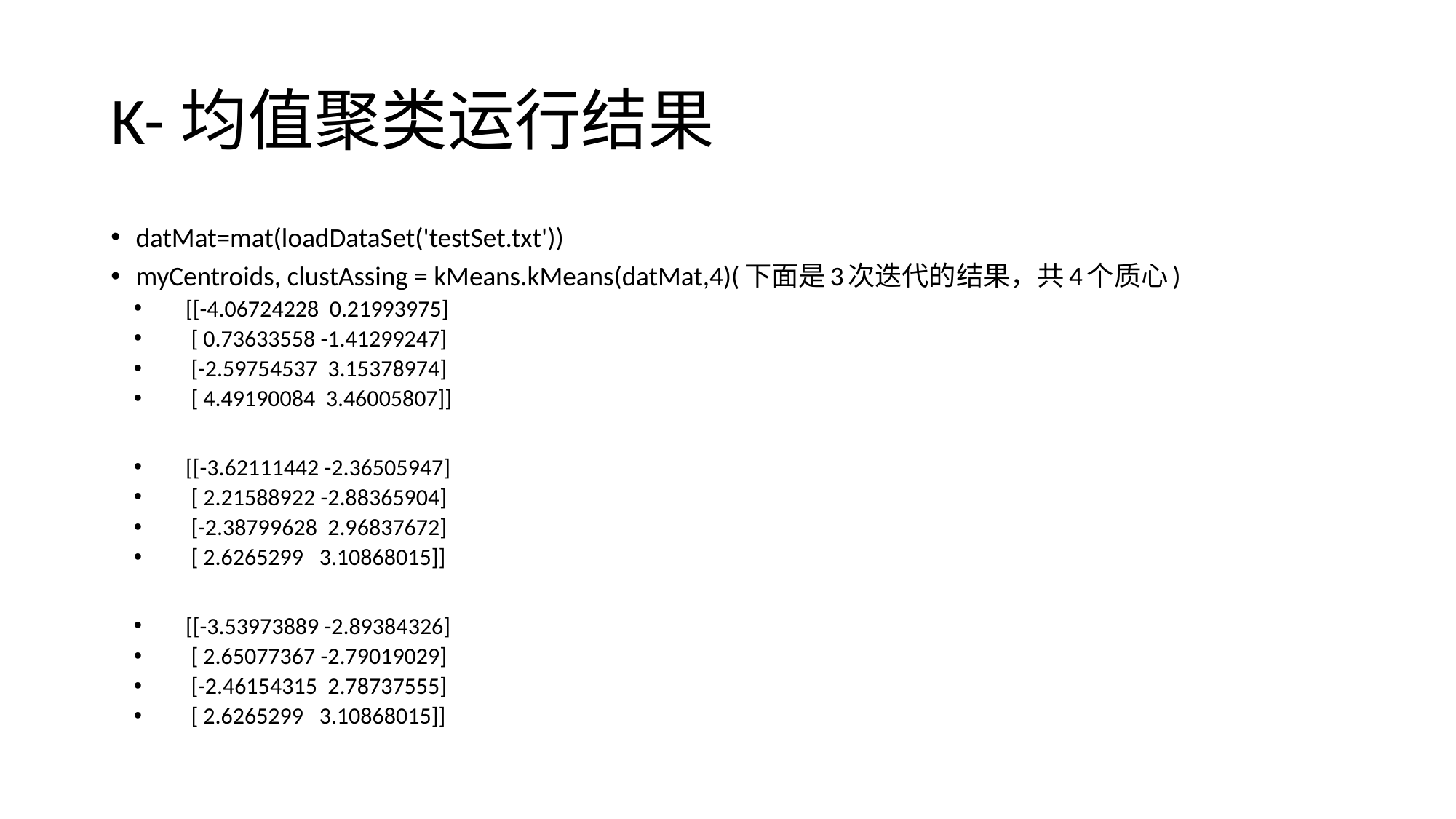

# K-均值聚类运行结果
datMat=mat(loadDataSet('testSet.txt'))
myCentroids, clustAssing = kMeans.kMeans(datMat,4)(下面是3次迭代的结果，共4个质心)
[[-4.06724228  0.21993975]
 [ 0.73633558 -1.41299247]
 [-2.59754537  3.15378974]
 [ 4.49190084  3.46005807]]

[[-3.62111442 -2.36505947]
 [ 2.21588922 -2.88365904]
 [-2.38799628  2.96837672]
 [ 2.6265299   3.10868015]]

[[-3.53973889 -2.89384326]
 [ 2.65077367 -2.79019029]
 [-2.46154315  2.78737555]
 [ 2.6265299   3.10868015]]